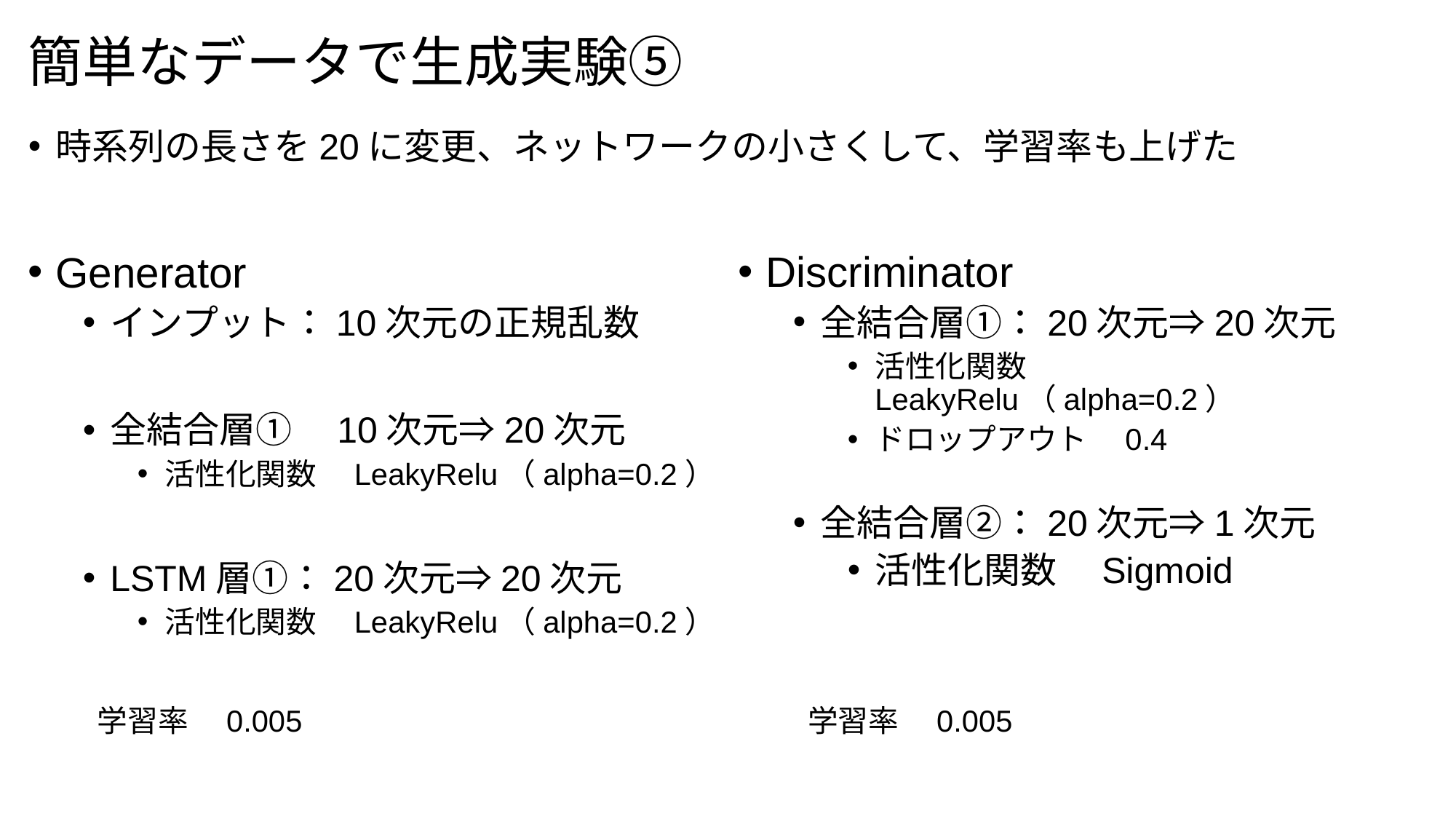

# 簡単なデータで生成実験⑤
時系列の長さを20に変更、ネットワークの小さくして、学習率も上げた
Discriminator
全結合層①：20次元⇒20次元
活性化関数　LeakyRelu（alpha=0.2）
ドロップアウト　0.4

全結合層②：20次元⇒1次元
活性化関数　Sigmoid
Generator
インプット：10次元の正規乱数

全結合層①　10次元⇒20次元
活性化関数　LeakyRelu（alpha=0.2）

LSTM層①：20次元⇒20次元
活性化関数　LeakyRelu（alpha=0.2）
学習率　0.005
学習率　0.005